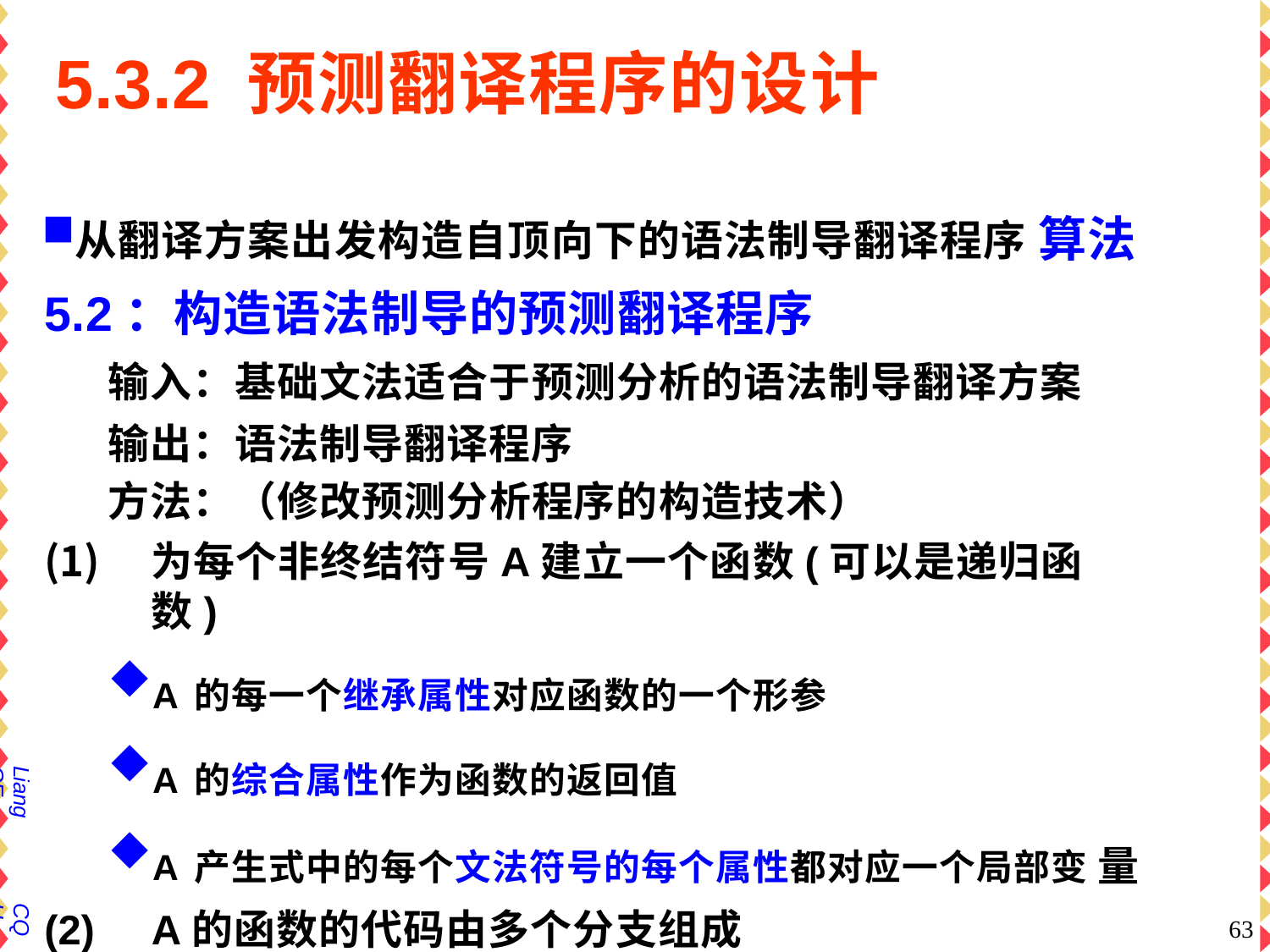

# 5.3.2 预测翻译程序的设计
从翻译方案出发构造自顶向下的语法制导翻译程序 算法5.2：构造语法制导的预测翻译程序
输入：基础文法适合于预测分析的语法制导翻译方案 输出：语法制导翻译程序
方法：（修改预测分析程序的构造技术）
为每个非终结符号A建立一个函数(可以是递归函数)
A的每一个继承属性对应函数的一个形参
A的综合属性作为函数的返回值
A产生式中的每个文法符号的每个属性都对应一个局部变 量
A的函数的代码由多个分支组成
Liang GE
CQU
63